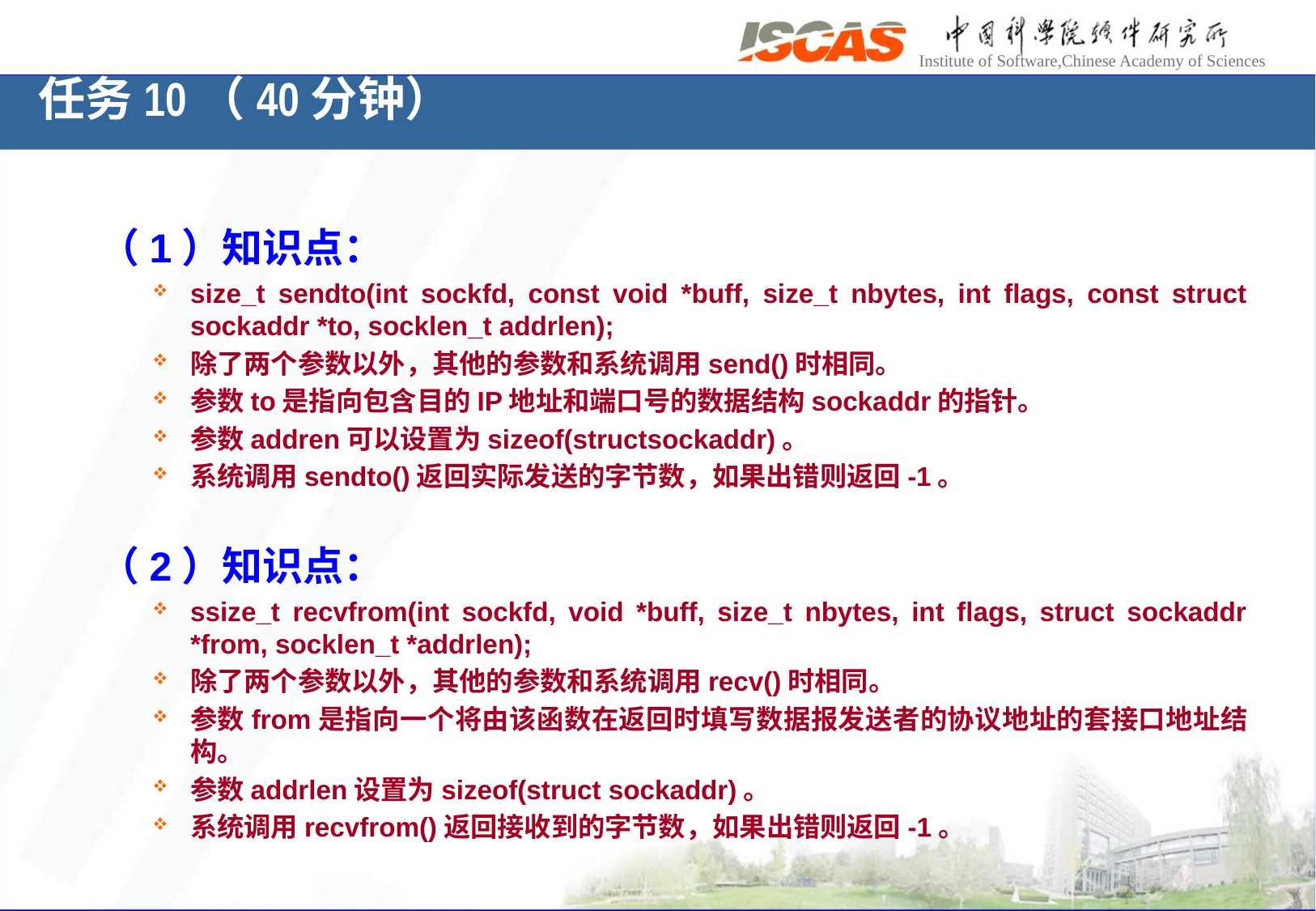

# 任务10（40分钟）
（1）知识点：
size_t sendto(int sockfd, const void *buff, size_t nbytes, int flags, const struct sockaddr *to, socklen_t addrlen);
除了两个参数以外，其他的参数和系统调用send()时相同。
参数to是指向包含目的IP地址和端口号的数据结构sockaddr的指针。
参数addren可以设置为sizeof(structsockaddr)。
系统调用sendto()返回实际发送的字节数，如果出错则返回-1。

（2）知识点：
ssize_t recvfrom(int sockfd, void *buff, size_t nbytes, int flags, struct sockaddr *from, socklen_t *addrlen);
除了两个参数以外，其他的参数和系统调用recv()时相同。
参数from是指向一个将由该函数在返回时填写数据报发送者的协议地址的套接口地址结构。
参数addrlen设置为sizeof(struct sockaddr)。
系统调用recvfrom()返回接收到的字节数，如果出错则返回-1。